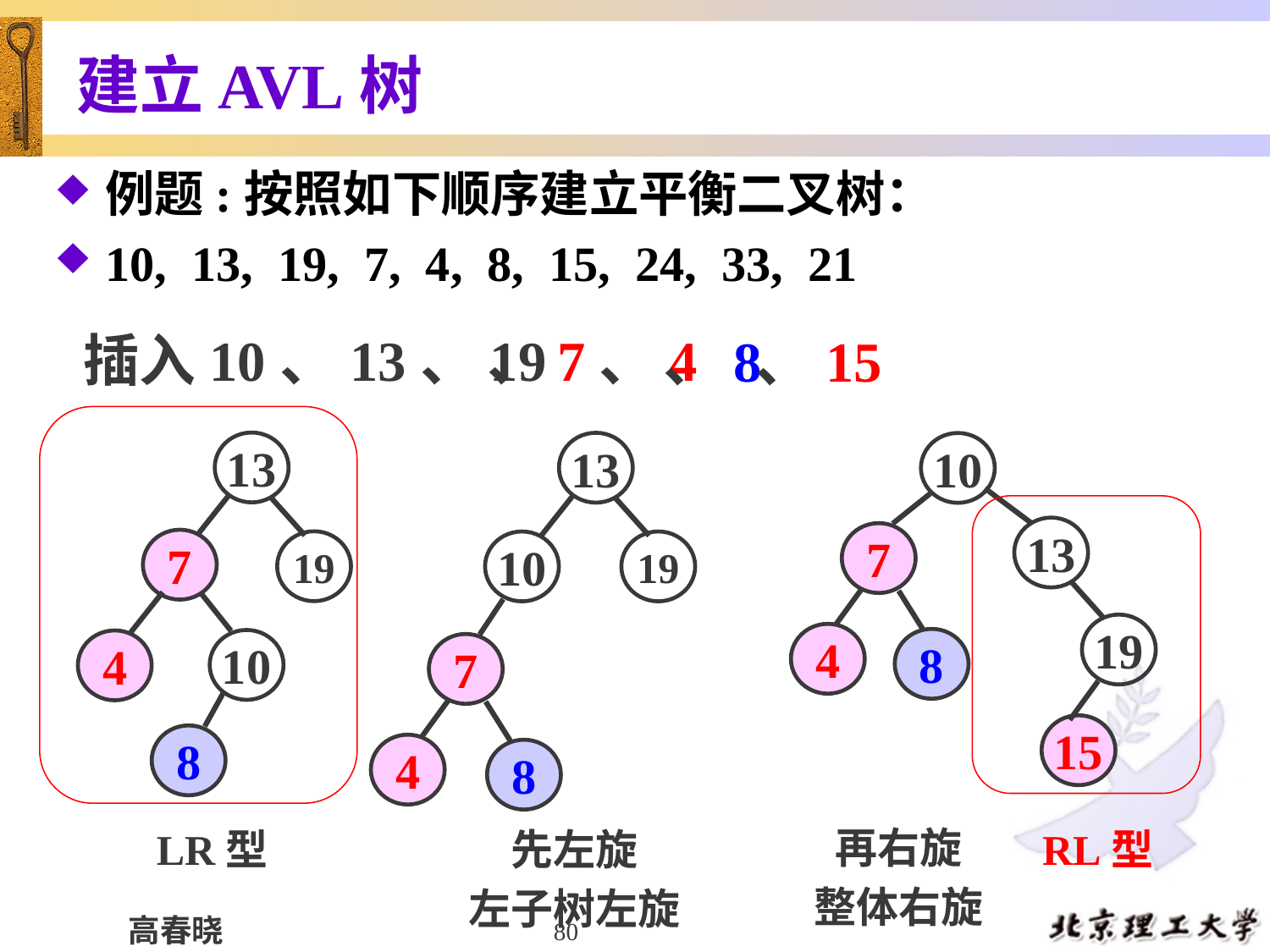

# 建立AVL树
例题:按照如下顺序建立平衡二叉树：
10,  13,  19,  7,  4,  8,  15,  24,  33,  21
插入10、13、19
、7、4
、8
、15

13

19
13
10

13
7
7
19
10

19
4
8
10
4
7

15
8
4
8
再右旋
整体右旋
LR型
先左旋
左子树左旋
RL型
80